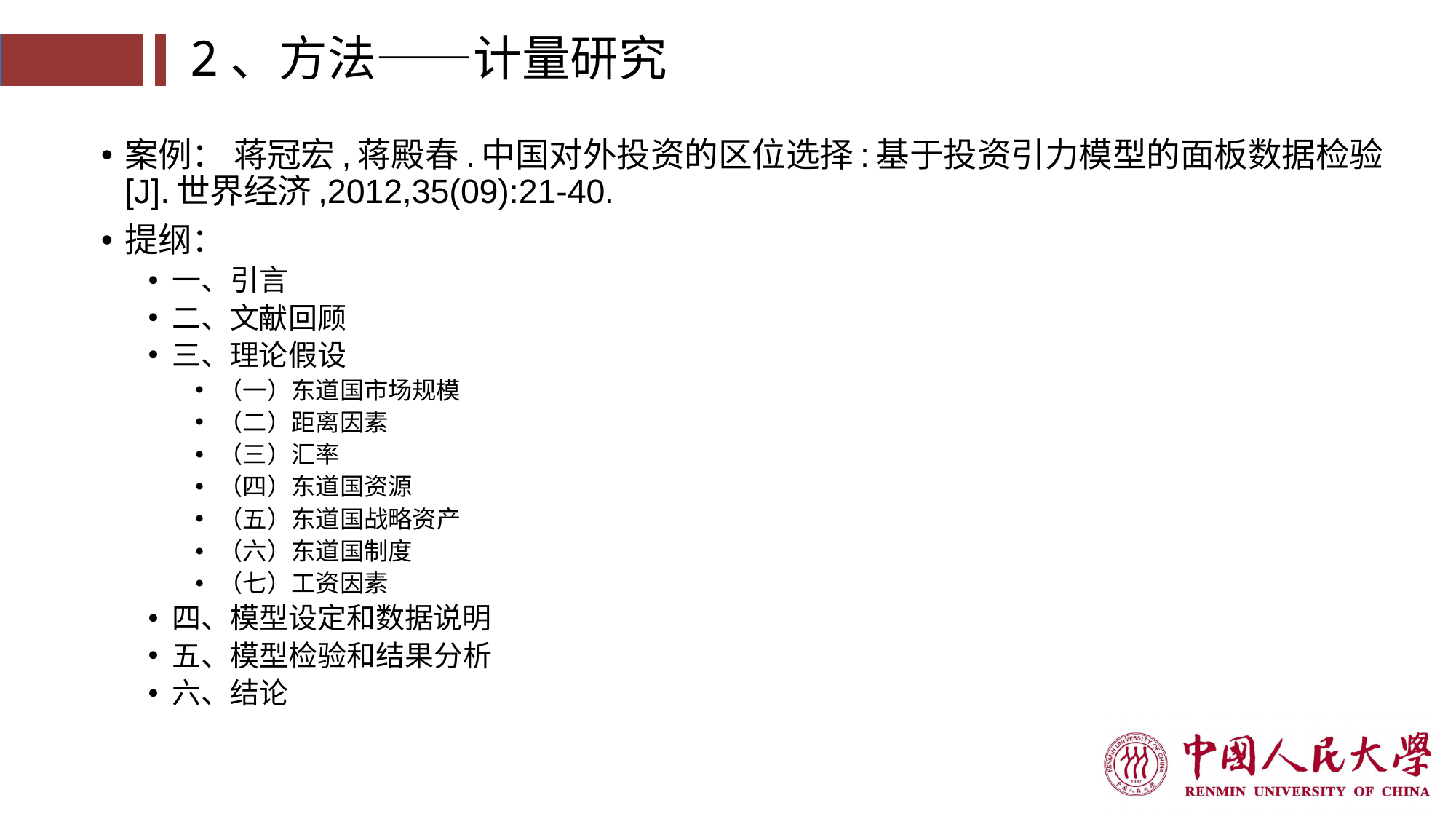

# 2、方法——计量研究
案例： 蒋冠宏,蒋殿春.中国对外投资的区位选择:基于投资引力模型的面板数据检验[J].世界经济,2012,35(09):21-40.
提纲：
一、引言
二、文献回顾
三、理论假设
（一）东道国市场规模
（二）距离因素
（三）汇率
（四）东道国资源
（五）东道国战略资产
（六）东道国制度
（七）工资因素
四、模型设定和数据说明
五、模型检验和结果分析
六、结论